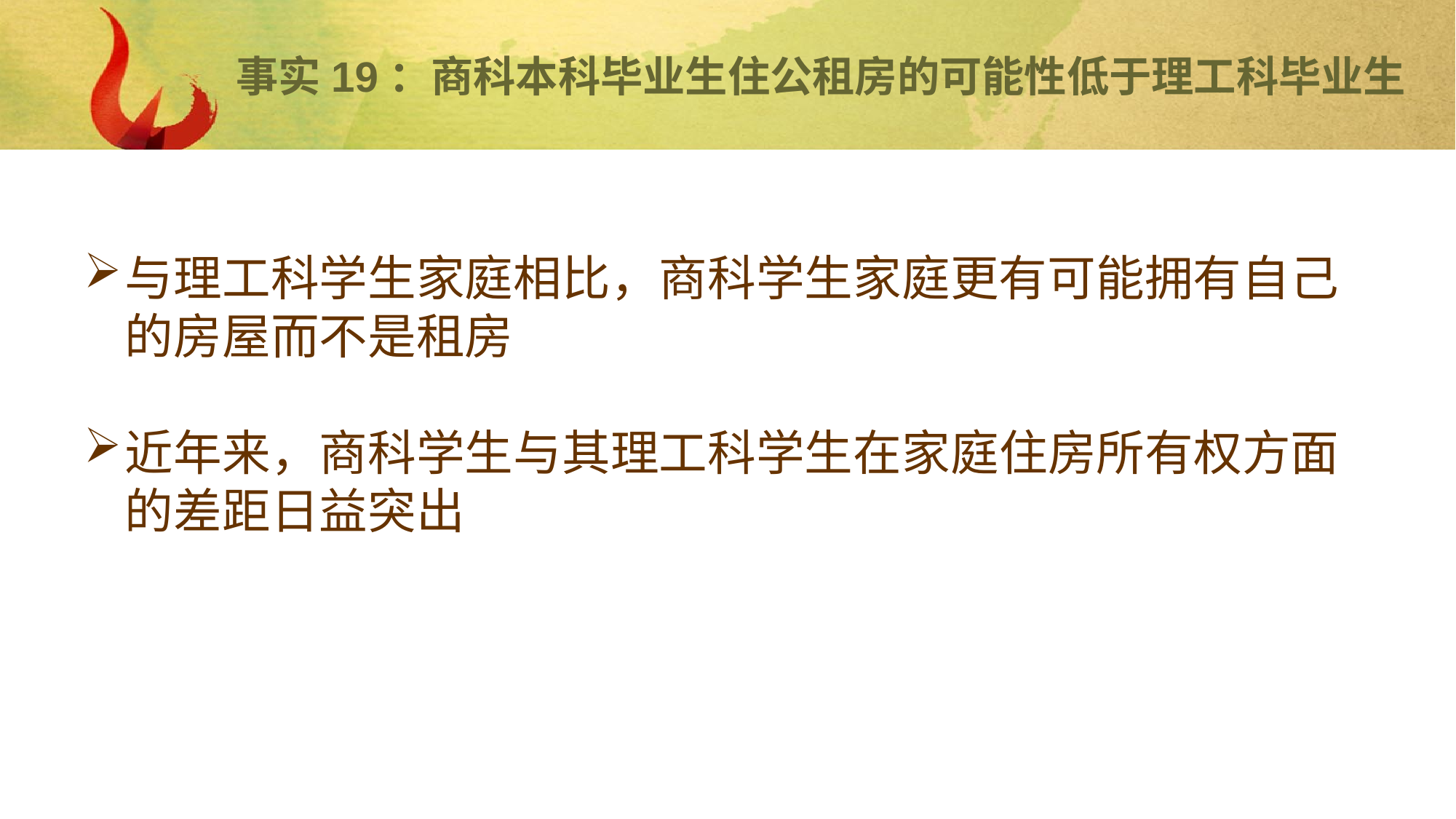

# 事实19：商科本科毕业生住公租房的可能性低于理工科毕业生
与理工科学生家庭相比，商科学生家庭更有可能拥有自己的房屋而不是租房

近年来，商科学生与其理工科学生在家庭住房所有权方面的差距日益突出
42